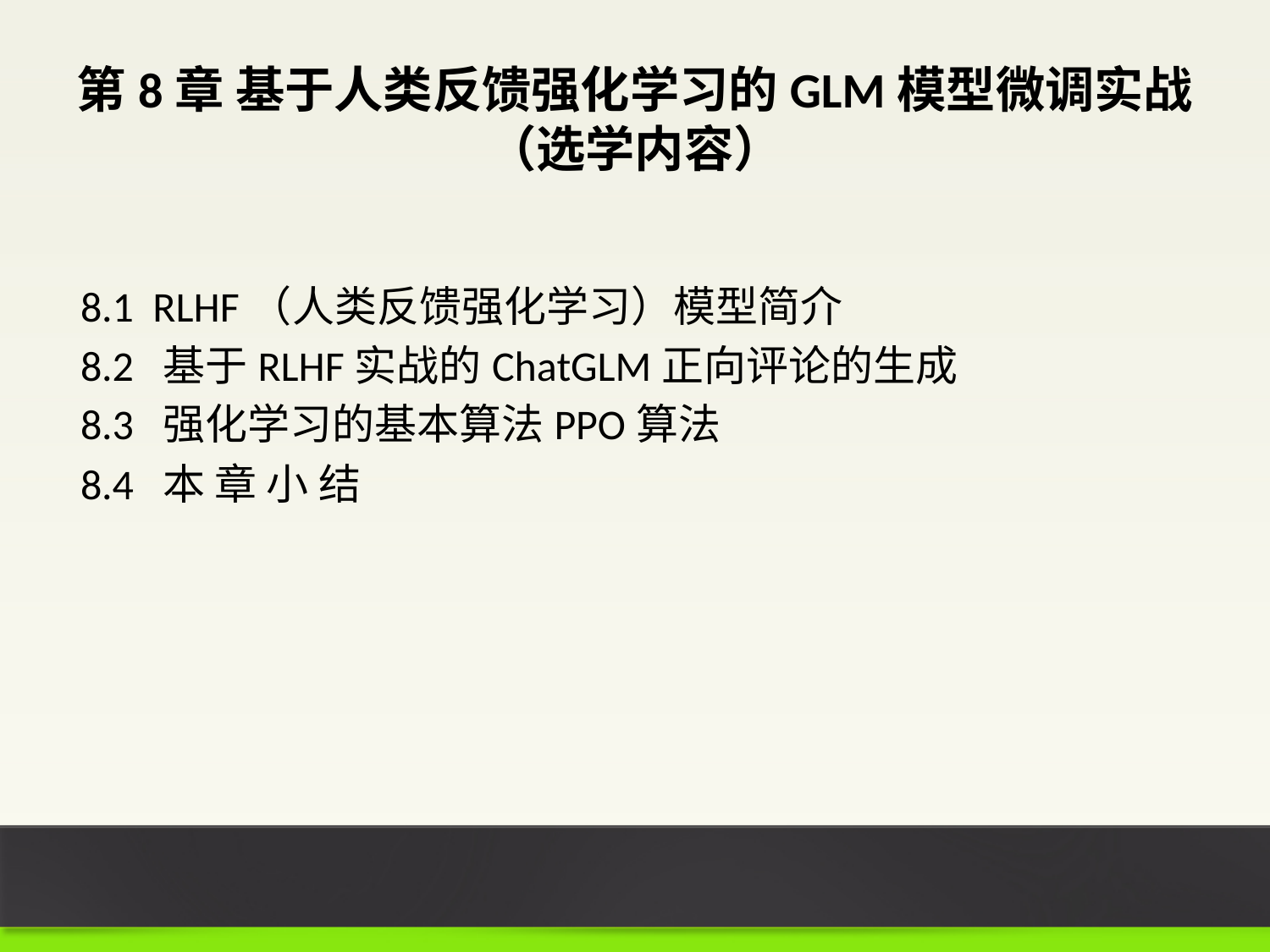

# 第8章 基于人类反馈强化学习的GLM模型微调实战（选学内容）

8.1  RLHF（人类反馈强化学习）模型简介
8.2  基于RLHF实战的ChatGLM正向评论的生成
8.3  强化学习的基本算法PPO算法
8.4  本 章 小 结